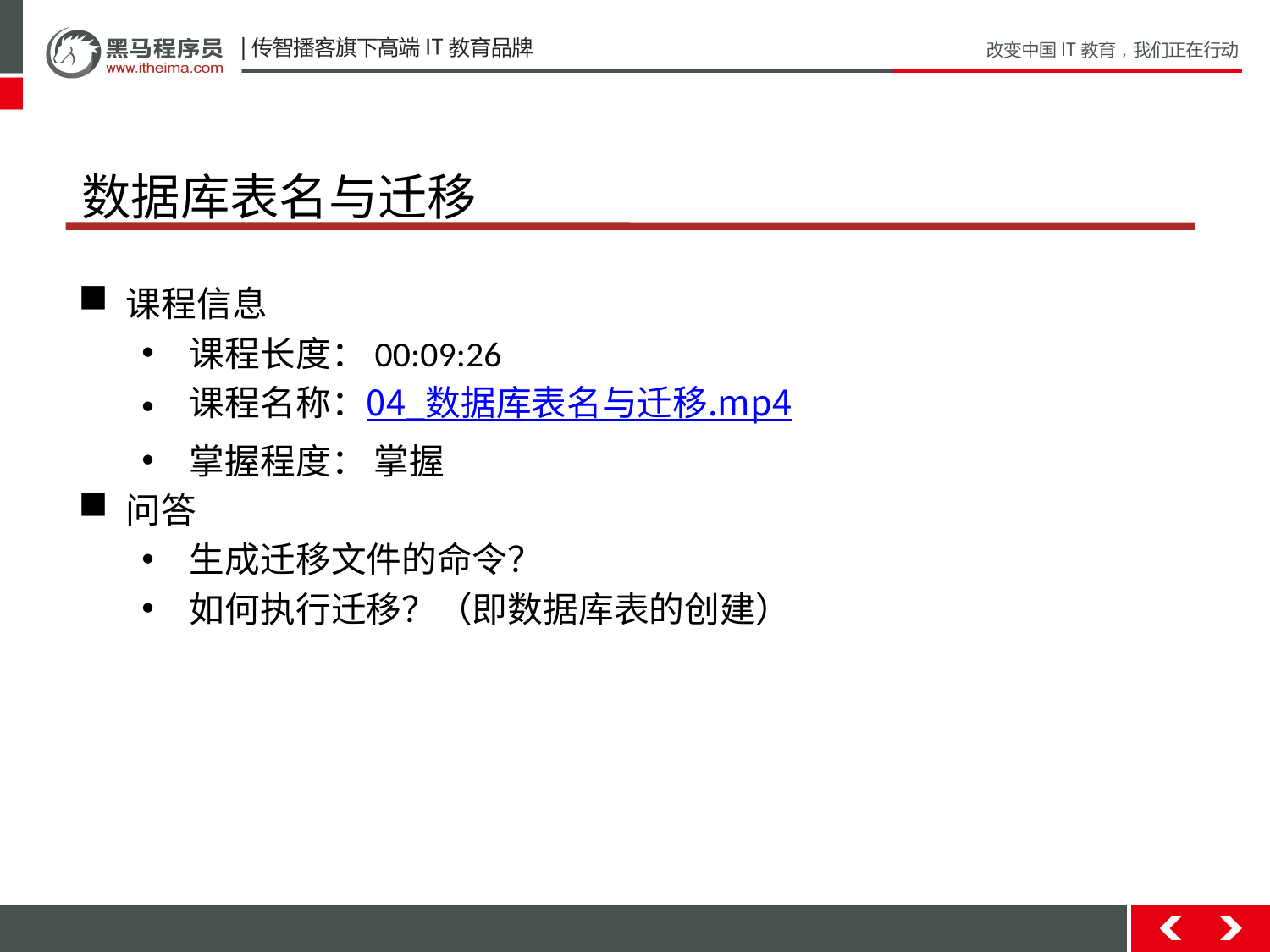

# 数据库表名与迁移

课程信息
课程长度：00:09:26
课程名称：04_数据库表名与迁移.mp4
掌握程度： 掌握
问答
生成迁移文件的命令？
如何执行迁移？（即数据库表的创建）